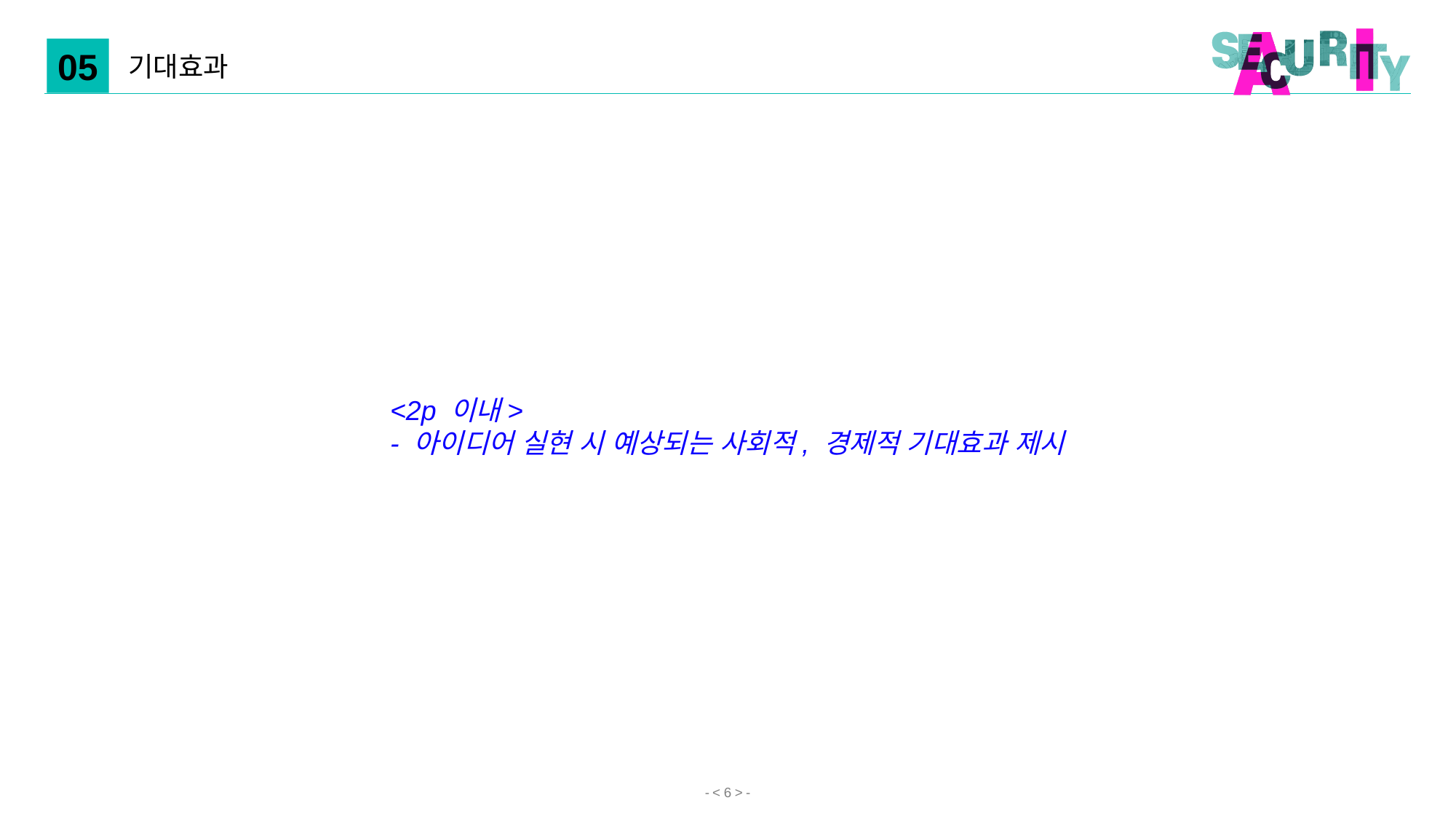

05
기대효과
<2p 이내>
- 아이디어 실현 시 예상되는 사회적, 경제적 기대효과 제시